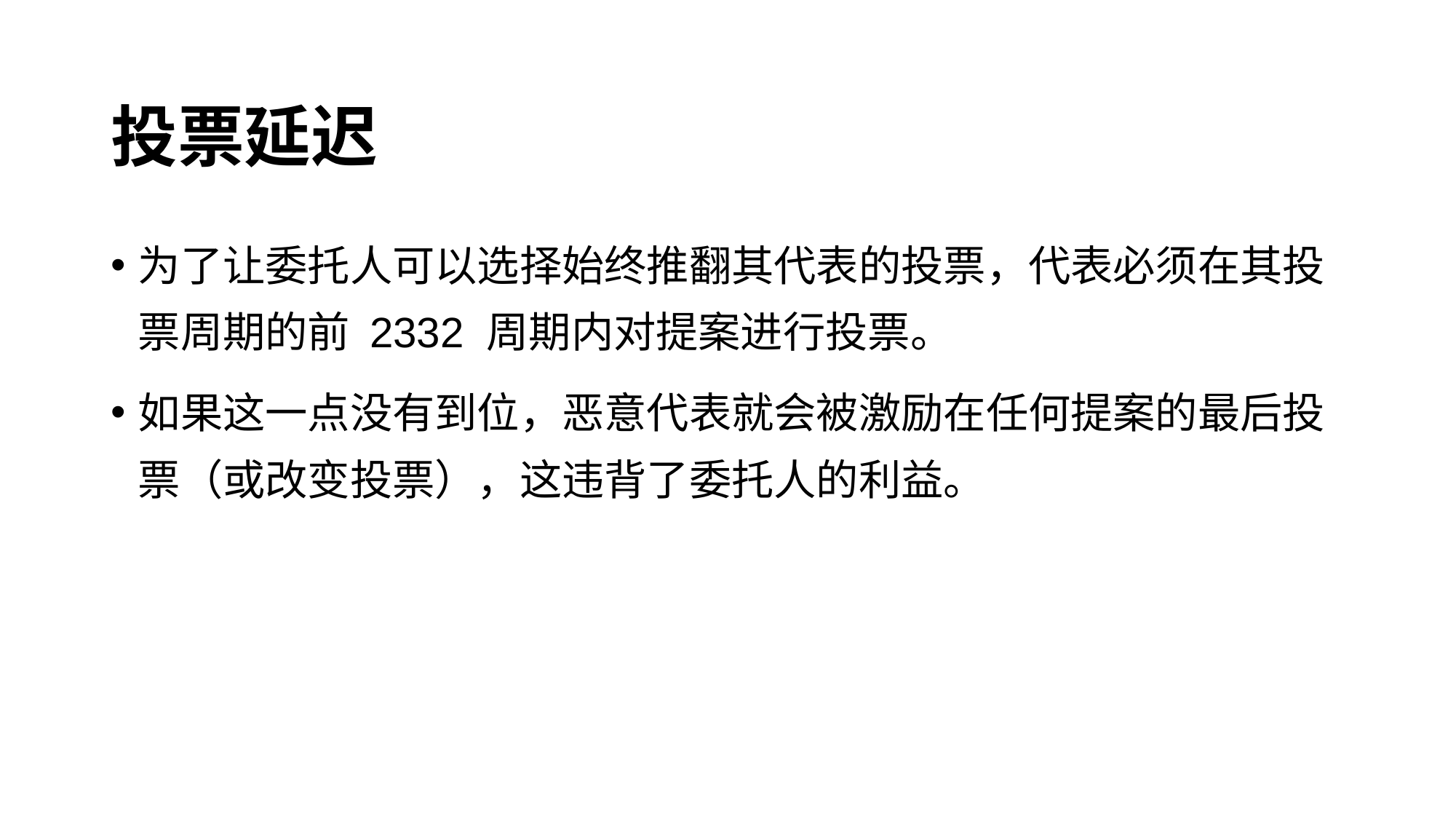

# 投票延迟
为了让委托人可以选择始终推翻其代表的投票，代表必须在其投票周期的前 2332​ 周期内对提案进行投票。
如果这一点没有到位，恶意代表就会被激励在任何提案的最后投票（或改变投票），这违背了委托人的利益。